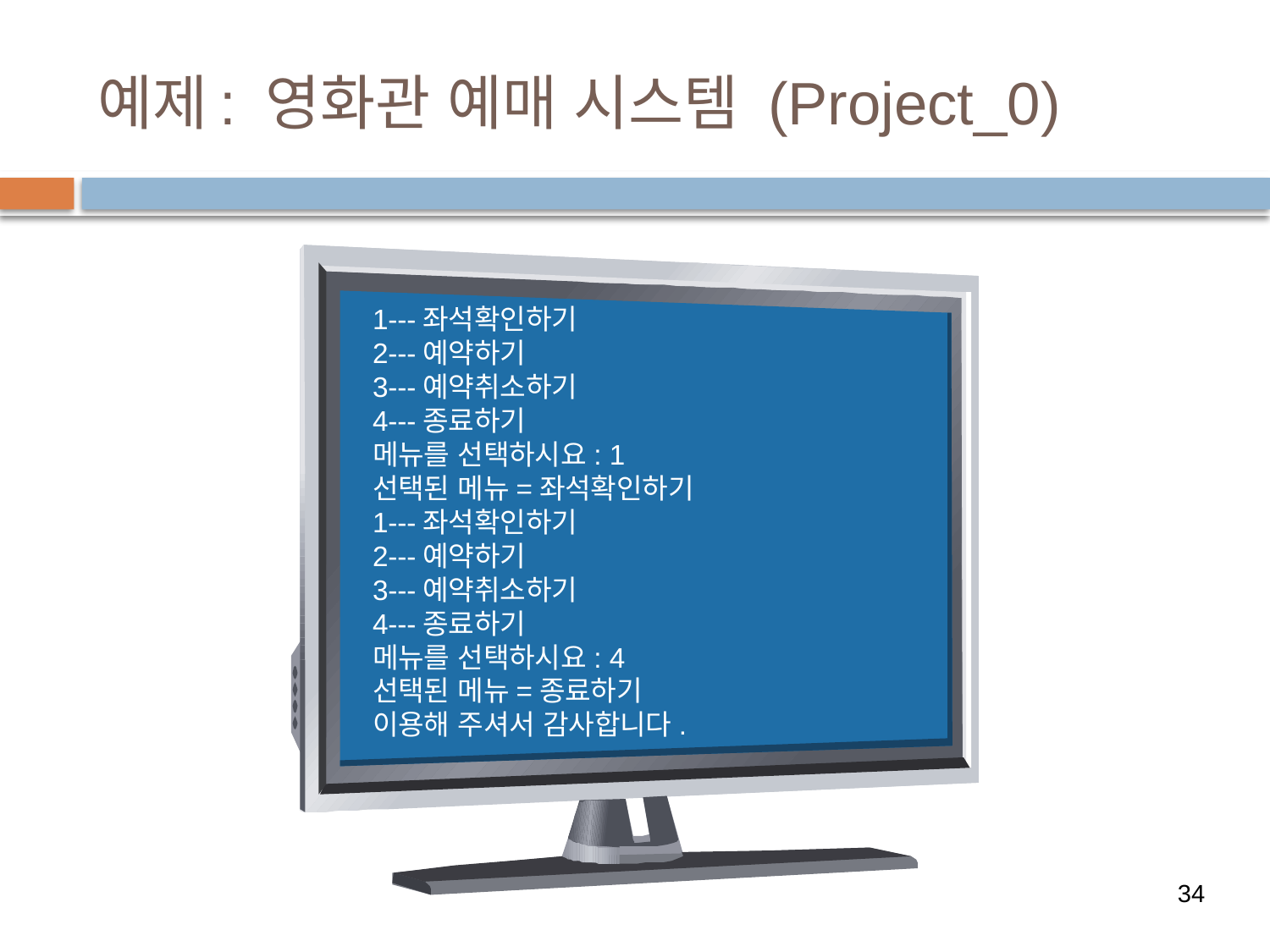

# 예제: 영화관 예매 시스템 (Project_0)

1---좌석확인하기
2---예약하기
3---예약취소하기
4---종료하기
메뉴를 선택하시요: 1
선택된 메뉴=좌석확인하기
1---좌석확인하기
2---예약하기
3---예약취소하기
4---종료하기
메뉴를 선택하시요: 4
선택된 메뉴=종료하기
이용해 주셔서 감사합니다.
34